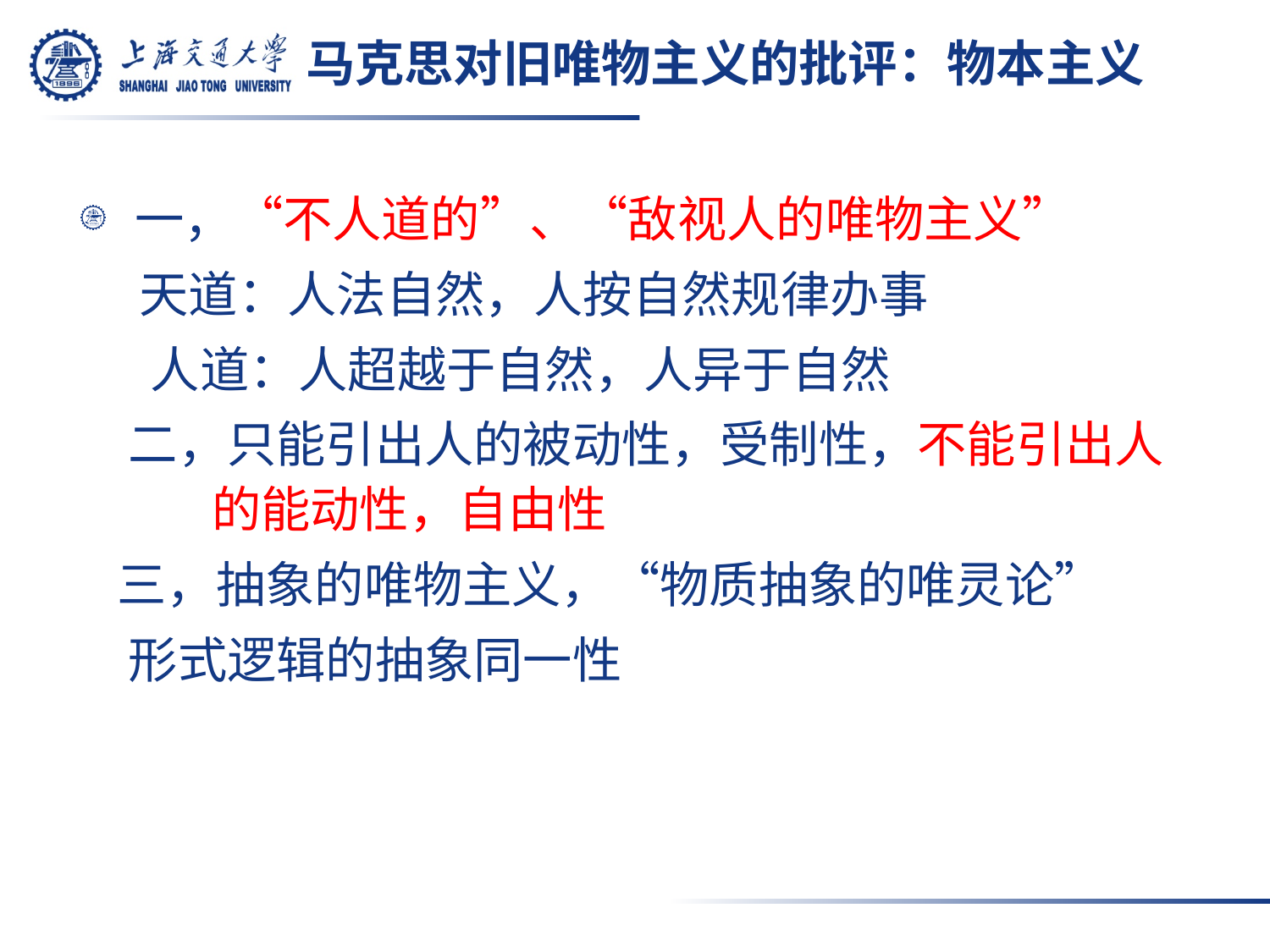

# 马克思对旧唯物主义的批评：物本主义
一，“不人道的”、“敌视人的唯物主义”
     天道：人法自然，人按自然规律办事
      人道：人超越于自然，人异于自然
    二，只能引出人的被动性，受制性，不能引出人          的能动性，自由性
   三，抽象的唯物主义，“物质抽象的唯灵论”
    形式逻辑的抽象同一性